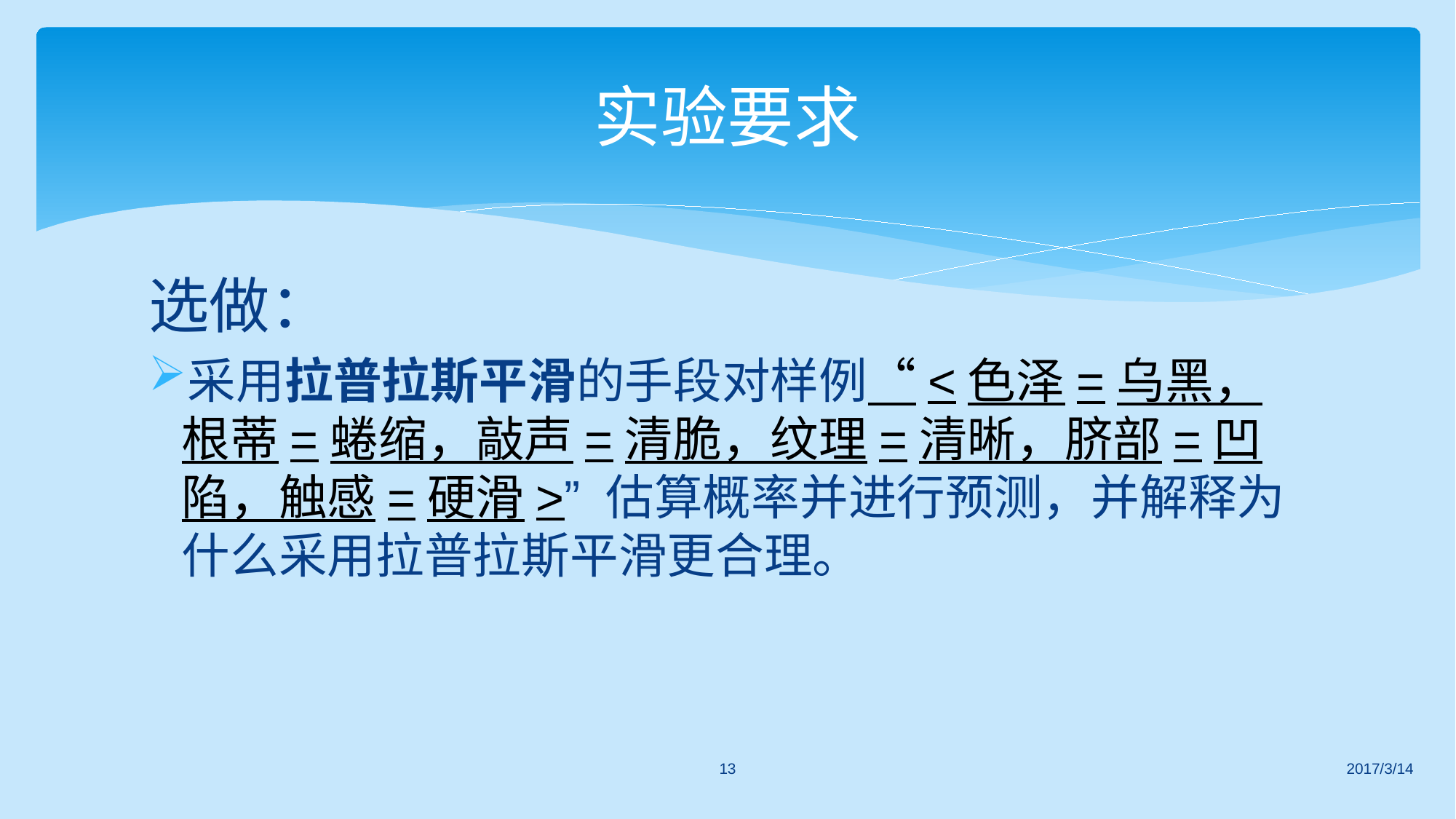

# 实验要求
选做：
采用拉普拉斯平滑的手段对样例“<色泽=乌黑，根蒂=蜷缩，敲声=清脆，纹理=清晰，脐部=凹陷，触感=硬滑>” 估算概率并进行预测，并解释为什么采用拉普拉斯平滑更合理。
13
2017/3/14